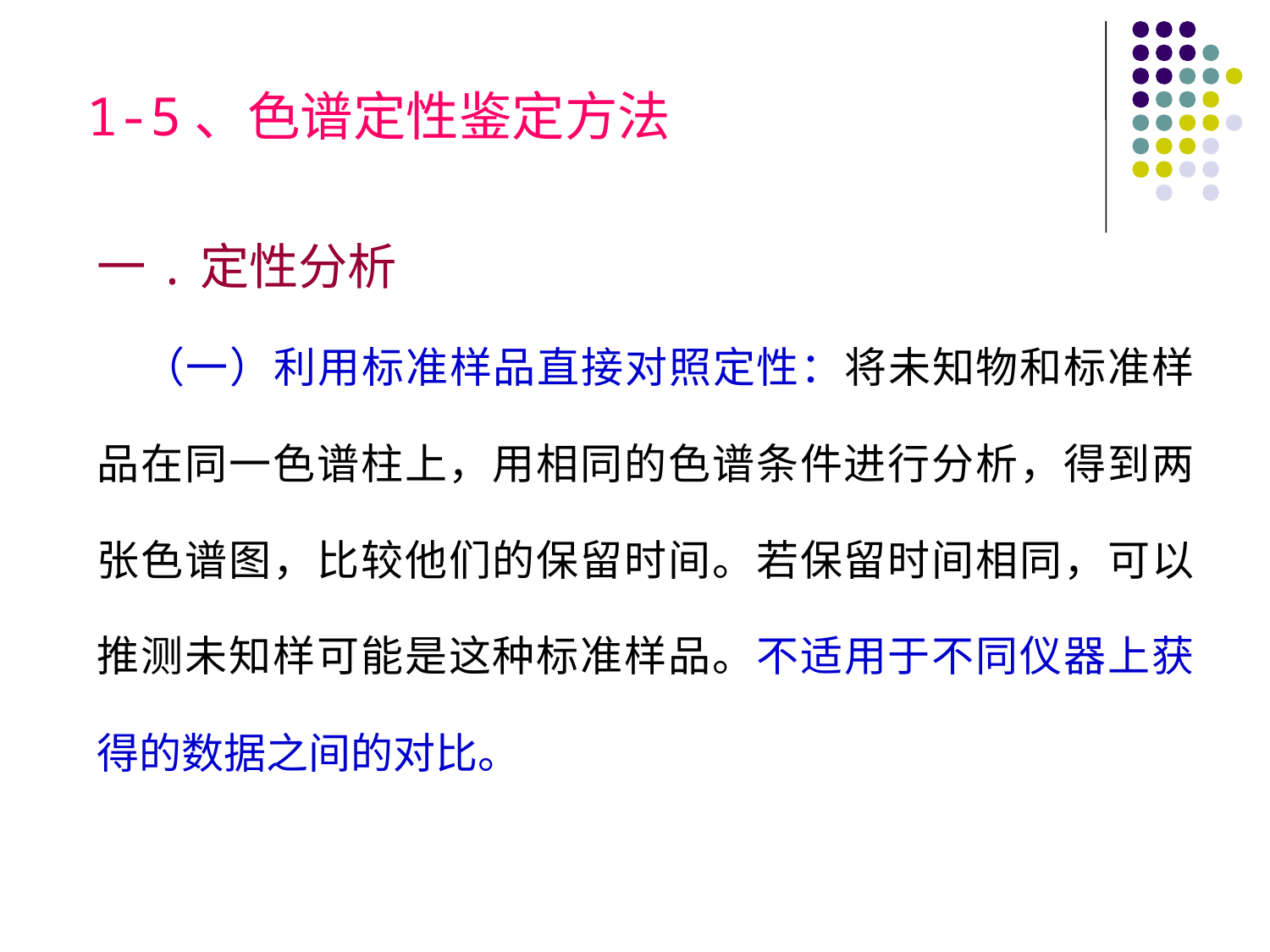

1-5、色谱定性鉴定方法
一.定性分析
   （一）利用标准样品直接对照定性：将未知物和标准样品在同一色谱柱上，用相同的色谱条件进行分析，得到两张色谱图，比较他们的保留时间。若保留时间相同，可以推测未知样可能是这种标准样品。不适用于不同仪器上获得的数据之间的对比。